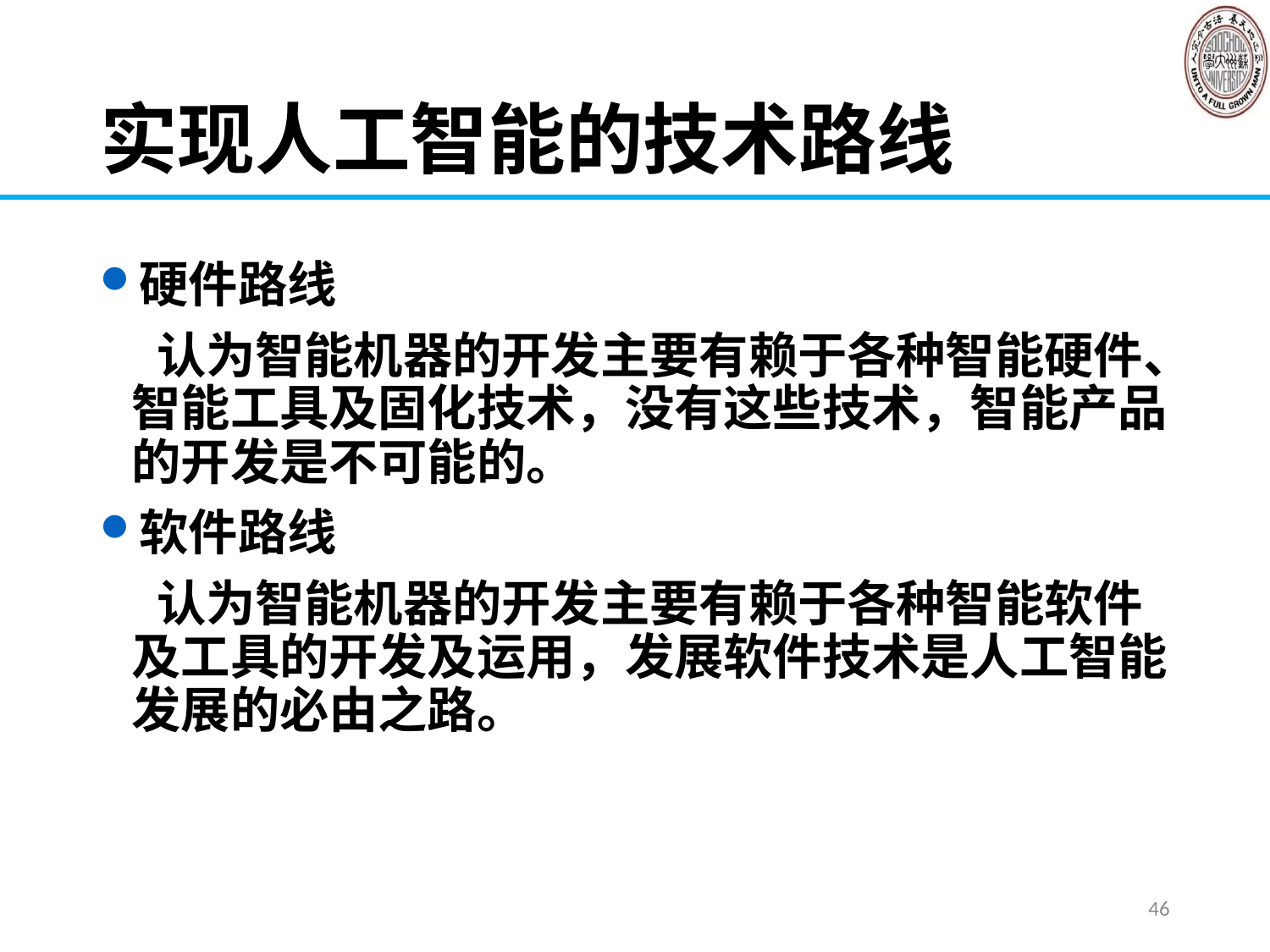

# 实现人工智能的技术路线
硬件路线
    认为智能机器的开发主要有赖于各种智能硬件、智能工具及固化技术，没有这些技术，智能产品的开发是不可能的。
软件路线
    认为智能机器的开发主要有赖于各种智能软件及工具的开发及运用，发展软件技术是人工智能发展的必由之路。

46